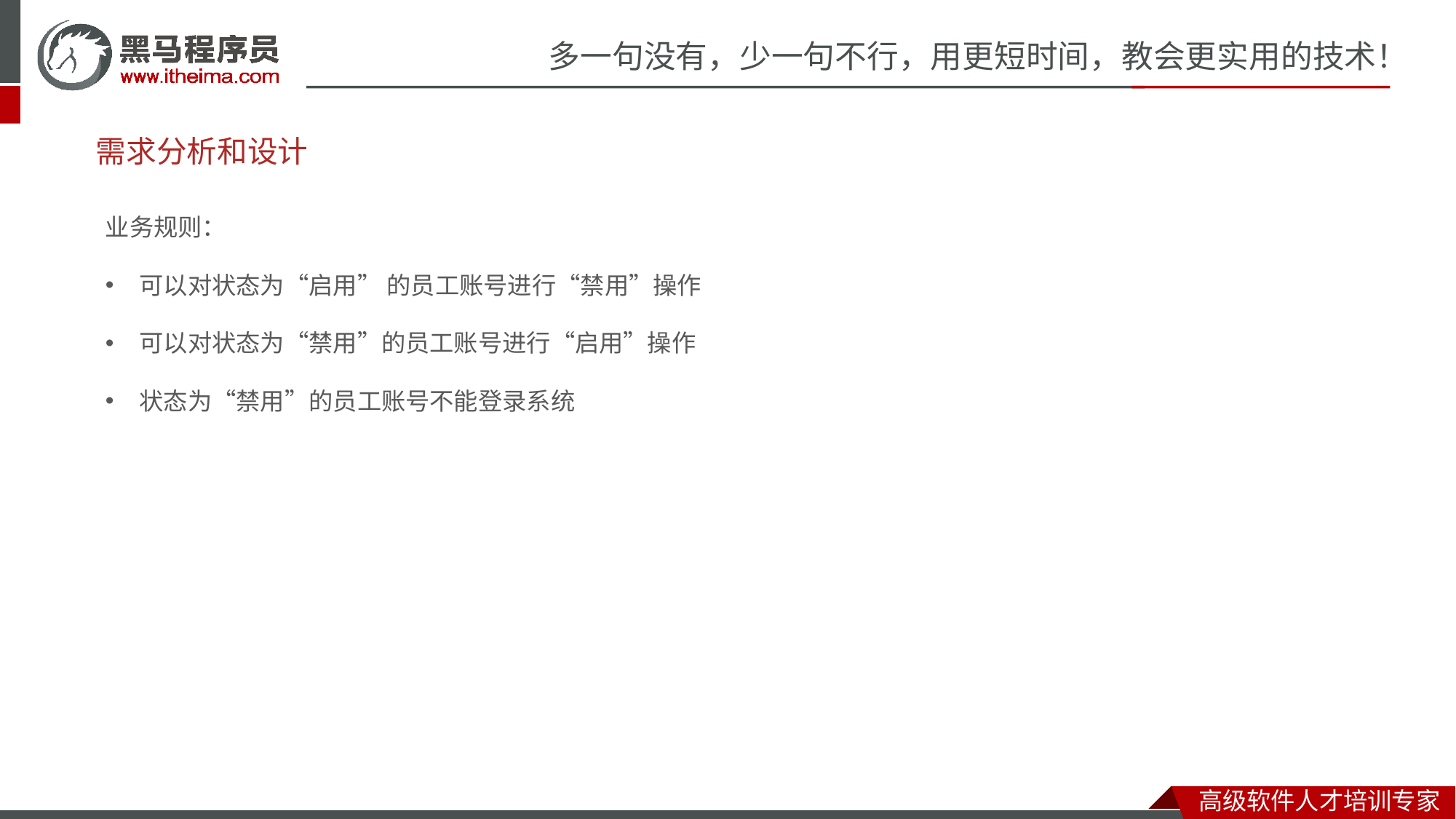

# 需求分析和设计
业务规则：
可以对状态为“启用” 的员工账号进行“禁用”操作
可以对状态为“禁用”的员工账号进行“启用”操作
状态为“禁用”的员工账号不能登录系统